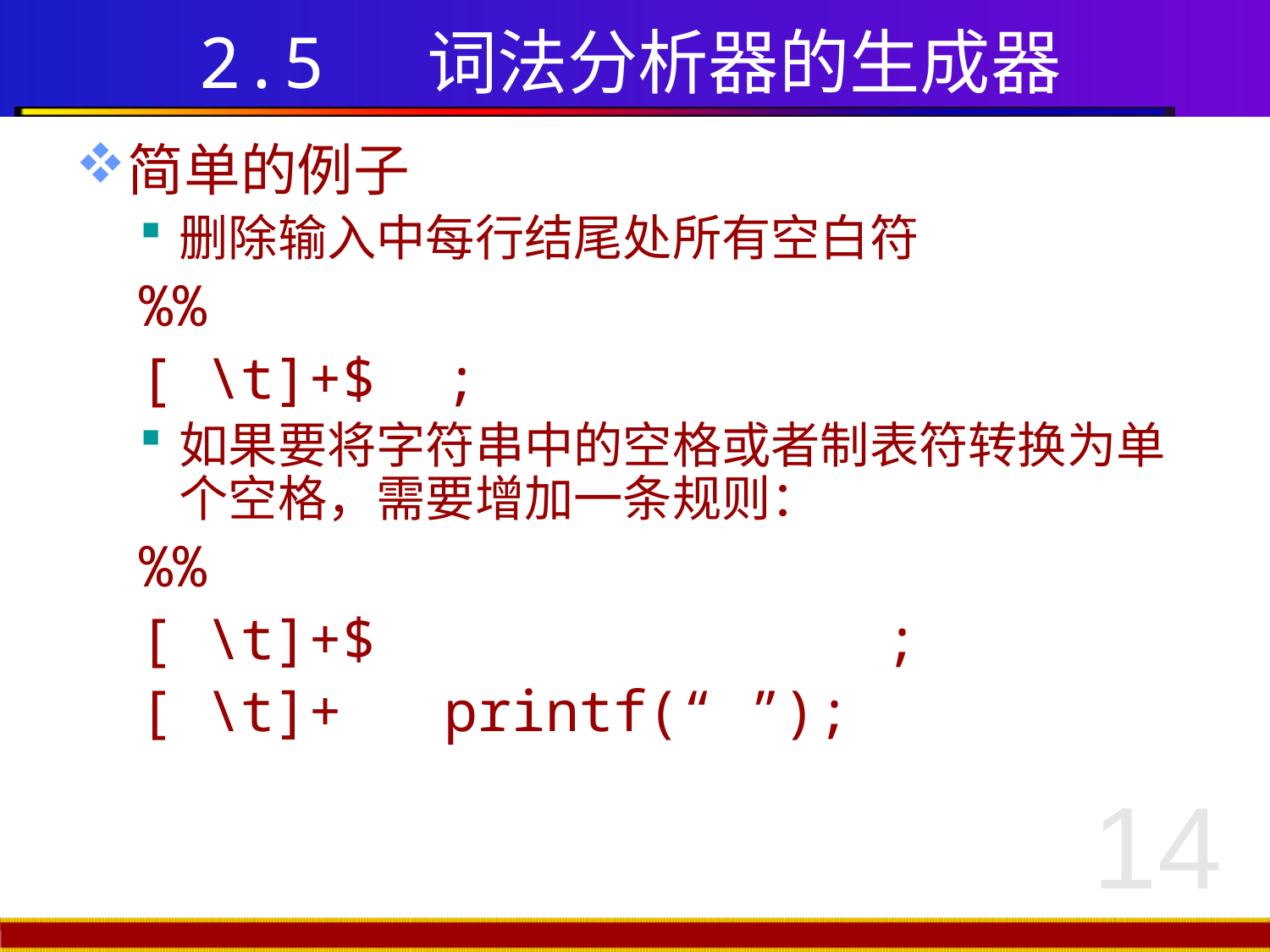

# 2.5  词法分析器的生成器
简单的例子
删除输入中每行结尾处所有空白符
%%
[ \t]+$  ;
如果要将字符串中的空格或者制表符转换为单个空格，需要增加一条规则：
%%
[ \t]+$               ;
[ \t]+   printf(“ ”);
14